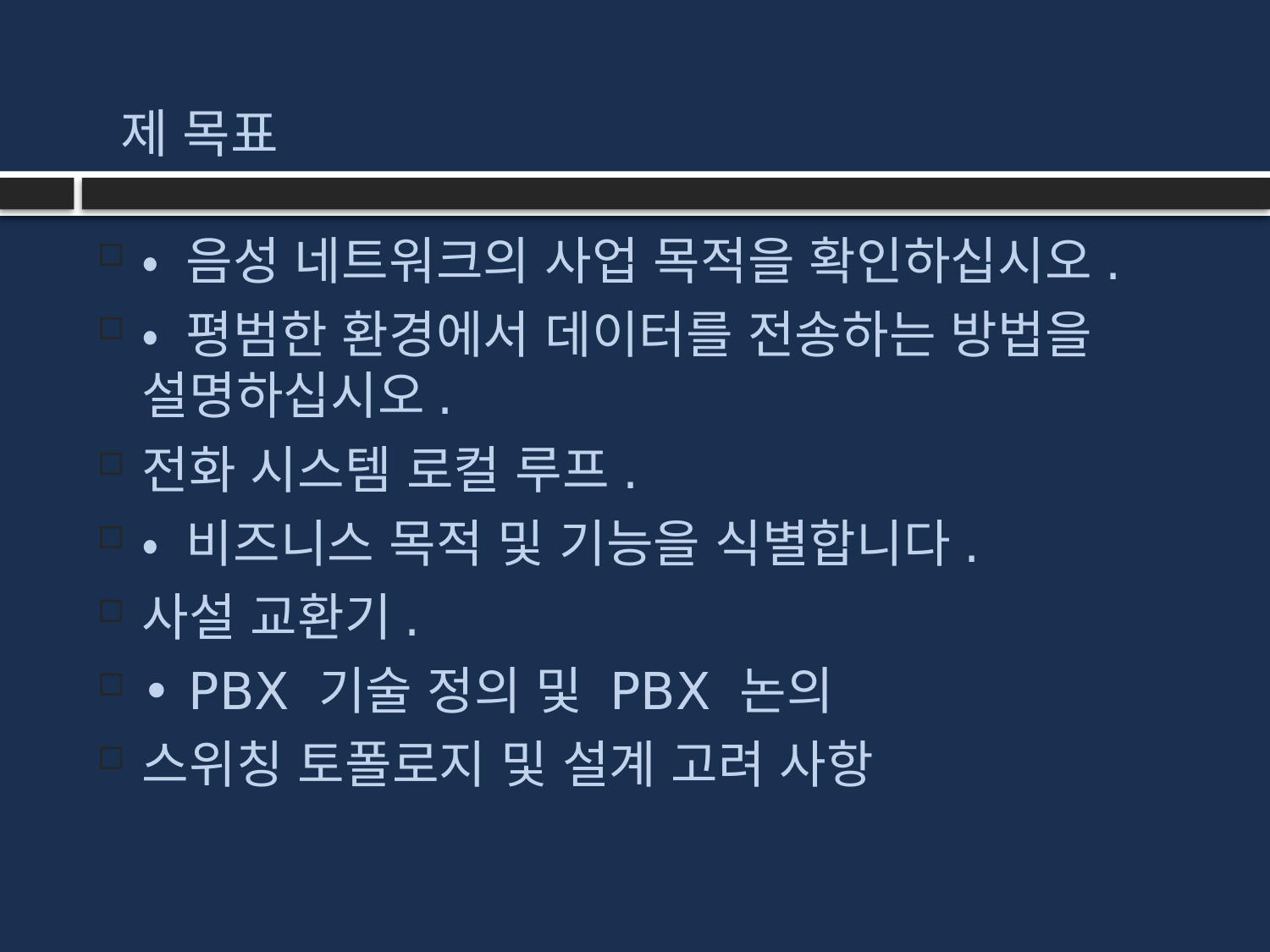

# 제 목표
• 음성 네트워크의 사업 목적을 확인하십시오.
• 평범한 환경에서 데이터를 전송하는 방법을 설명하십시오.
전화 시스템 로컬 루프.
• 비즈니스 목적 및 기능을 식별합니다.
사설 교환기.
• PBX 기술 정의 및 PBX 논의
스위칭 토폴로지 및 설계 고려 사항